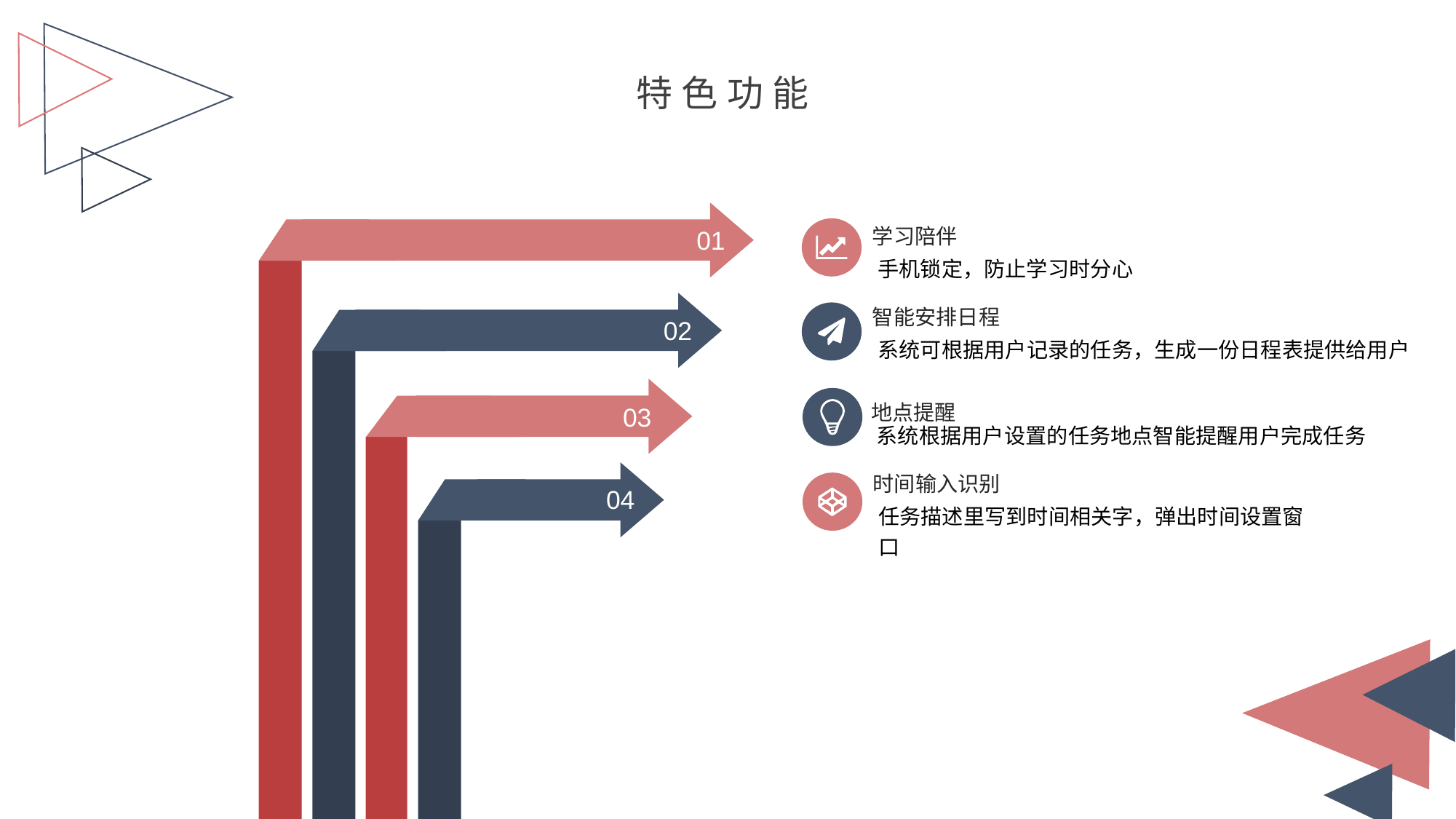

特色功能

学习陪伴

01
手机锁定，防止学习时分心

智能安排日程

02
系统可根据用户记录的任务，生成一份日程表提供给用户

地点提醒

03
系统根据用户设置的任务地点智能提醒用户完成任务

时间输入识别

04
任务描述里写到时间相关字，弹出时间设置窗口